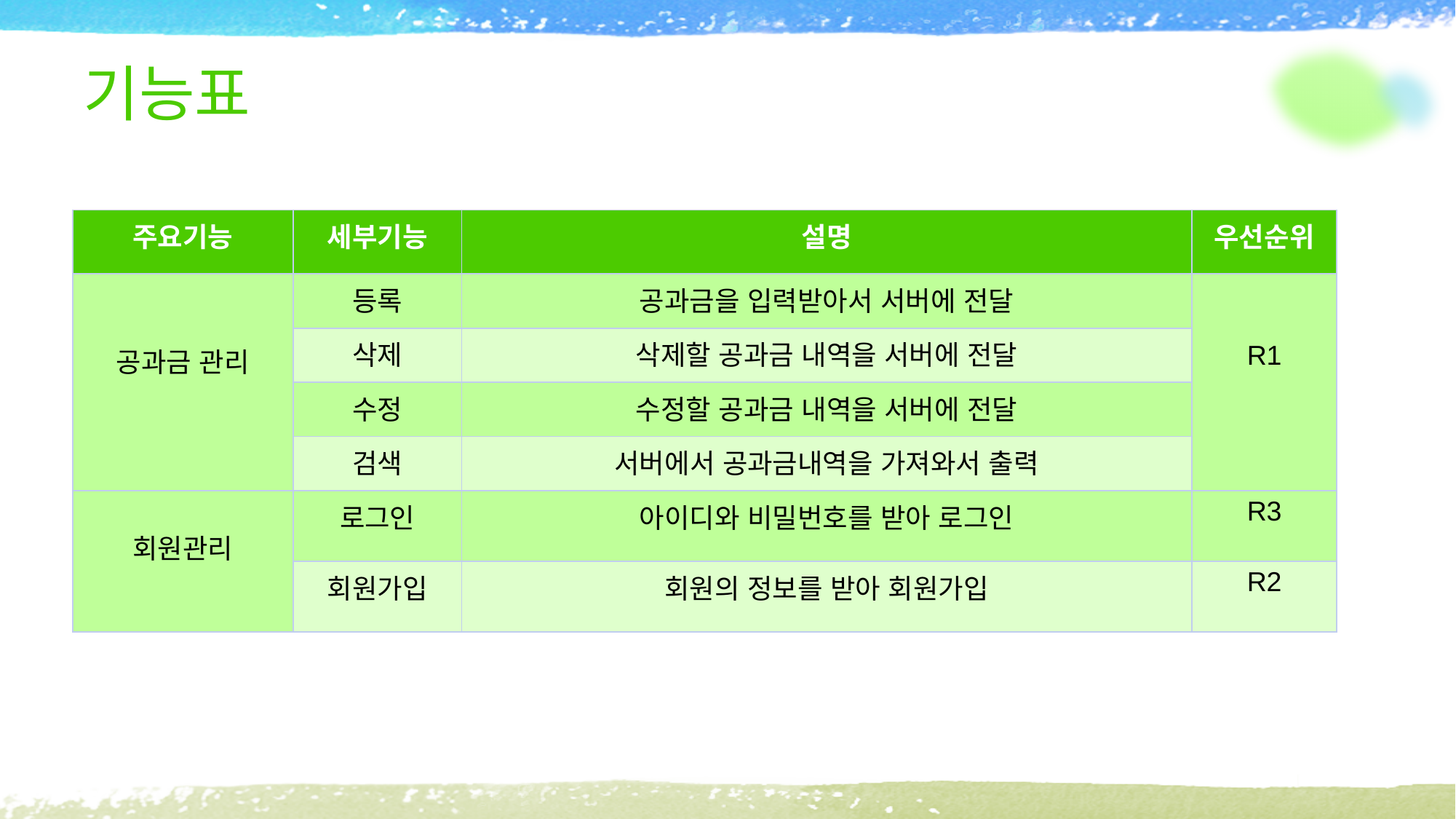

# 기능표
| 주요기능 | 세부기능 | 설명 | 우선순위 |
| --- | --- | --- | --- |
| 공과금 관리 | 등록 | 공과금을 입력받아서 서버에 전달 | R1 |
|  | 삭제 | 삭제할 공과금 내역을 서버에 전달 |  |
|  | 수정 | 수정할 공과금 내역을 서버에 전달 |  |
|  | 검색 | 서버에서 공과금내역을 가져와서 출력 |  |
| 회원관리 | 로그인 | 아이디와 비밀번호를 받아 로그인 | R3 |
|  | 회원가입 | 회원의 정보를 받아 회원가입 | R2 |